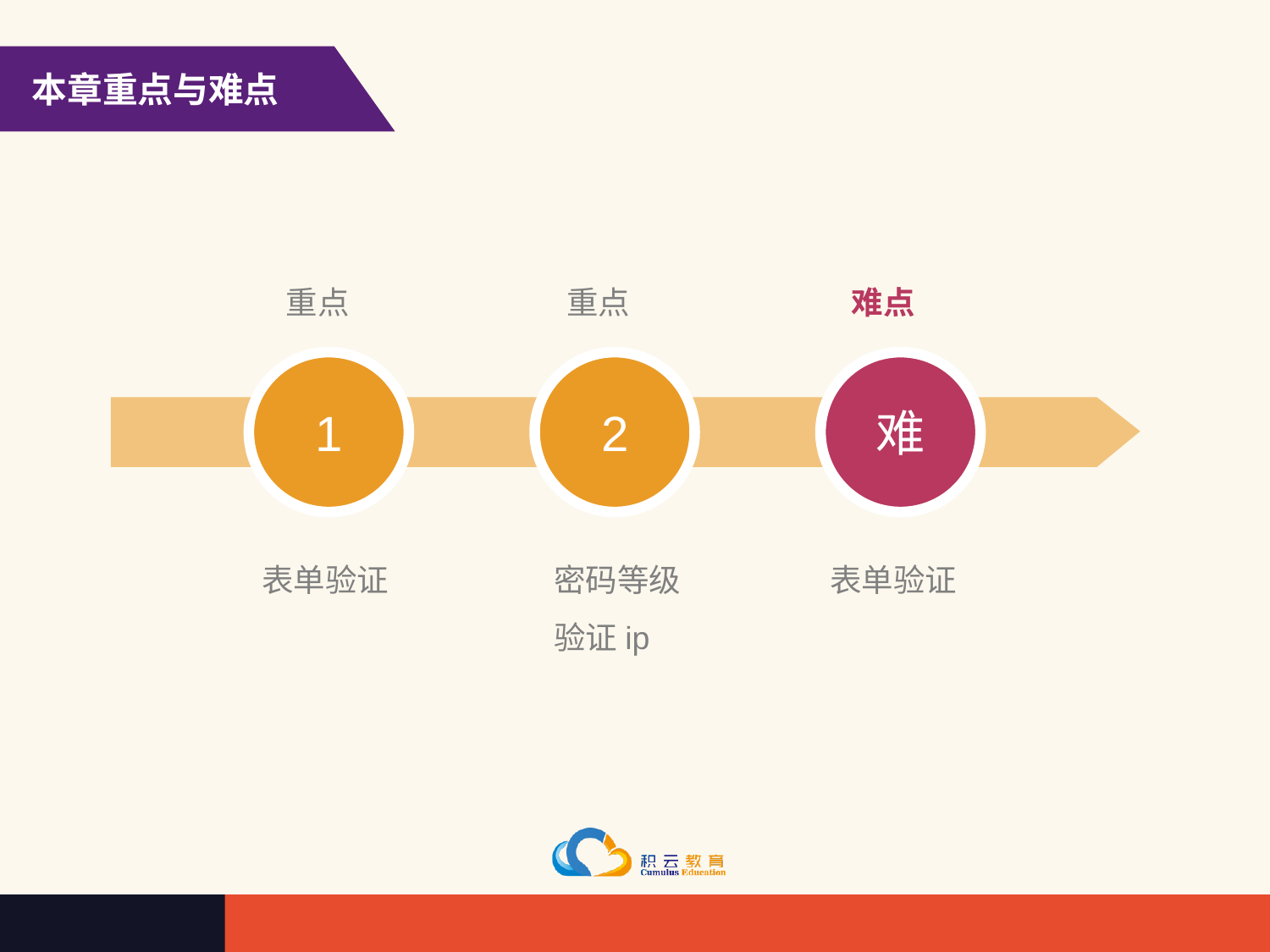

本章重点与难点
重点
重点
难点

1

2

难

密码等级
验证ip
表单验证
表单验证